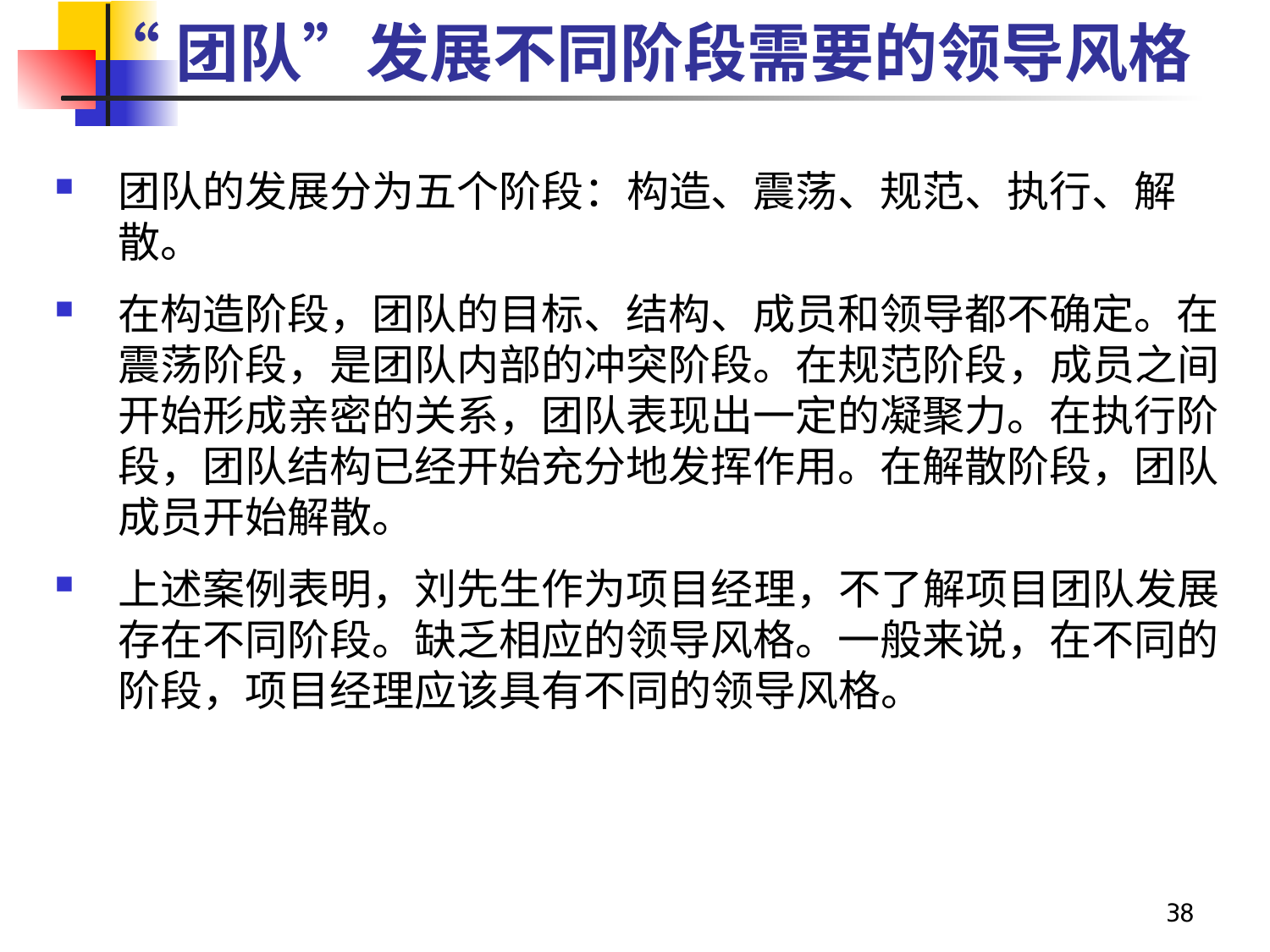

# “团队”发展不同阶段需要的领导风格
团队的发展分为五个阶段：构造、震荡、规范、执行、解散。
在构造阶段，团队的目标、结构、成员和领导都不确定。在震荡阶段，是团队内部的冲突阶段。在规范阶段，成员之间开始形成亲密的关系，团队表现出一定的凝聚力。在执行阶段，团队结构已经开始充分地发挥作用。在解散阶段，团队成员开始解散。
上述案例表明，刘先生作为项目经理，不了解项目团队发展存在不同阶段。缺乏相应的领导风格。一般来说，在不同的阶段，项目经理应该具有不同的领导风格。
38